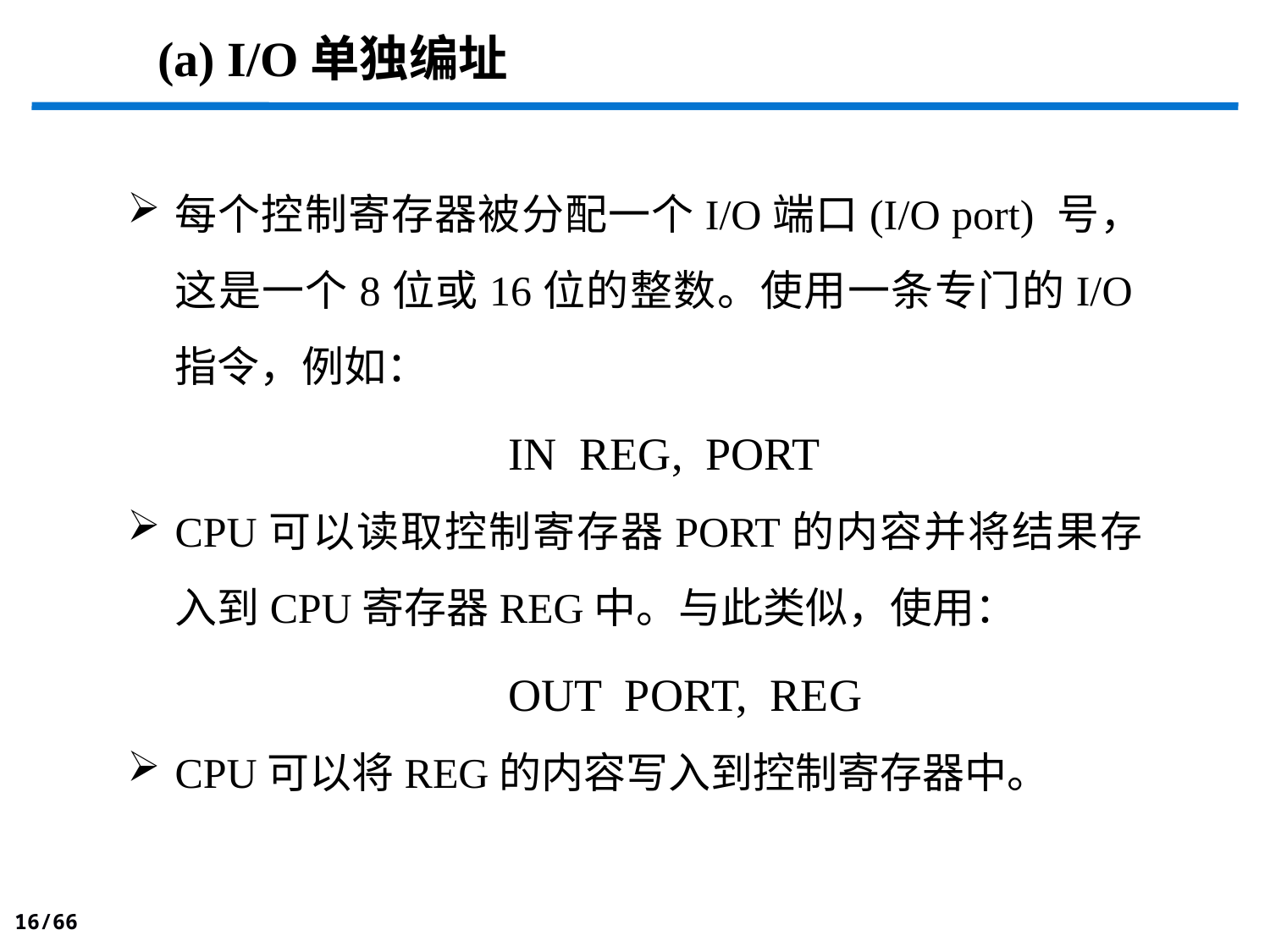

(a) I/O单独编址
每个控制寄存器被分配一个I/O端口(I/O port) 号，这是一个8位或16位的整数。使用一条专门的I/O指令，例如：
			IN  REG,  PORT
CPU可以读取控制寄存器PORT的内容并将结果存入到CPU寄存器REG中。与此类似，使用：
			OUT  PORT,  REG
CPU可以将REG的内容写入到控制寄存器中。